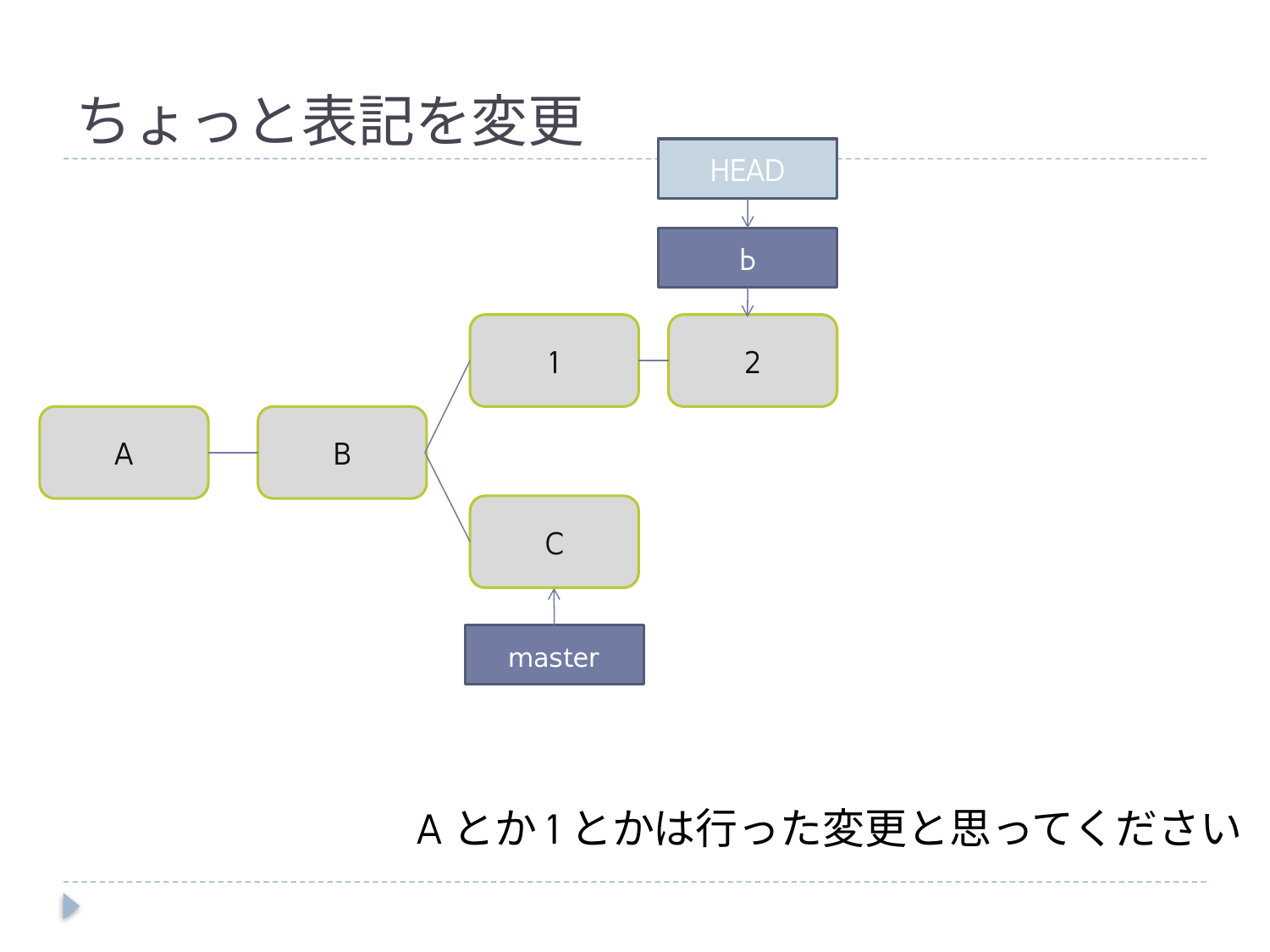

# ちょっと表記を変更
HEAD
b
1
2
A
B
C
master
Aとか1とかは行った変更と思ってください